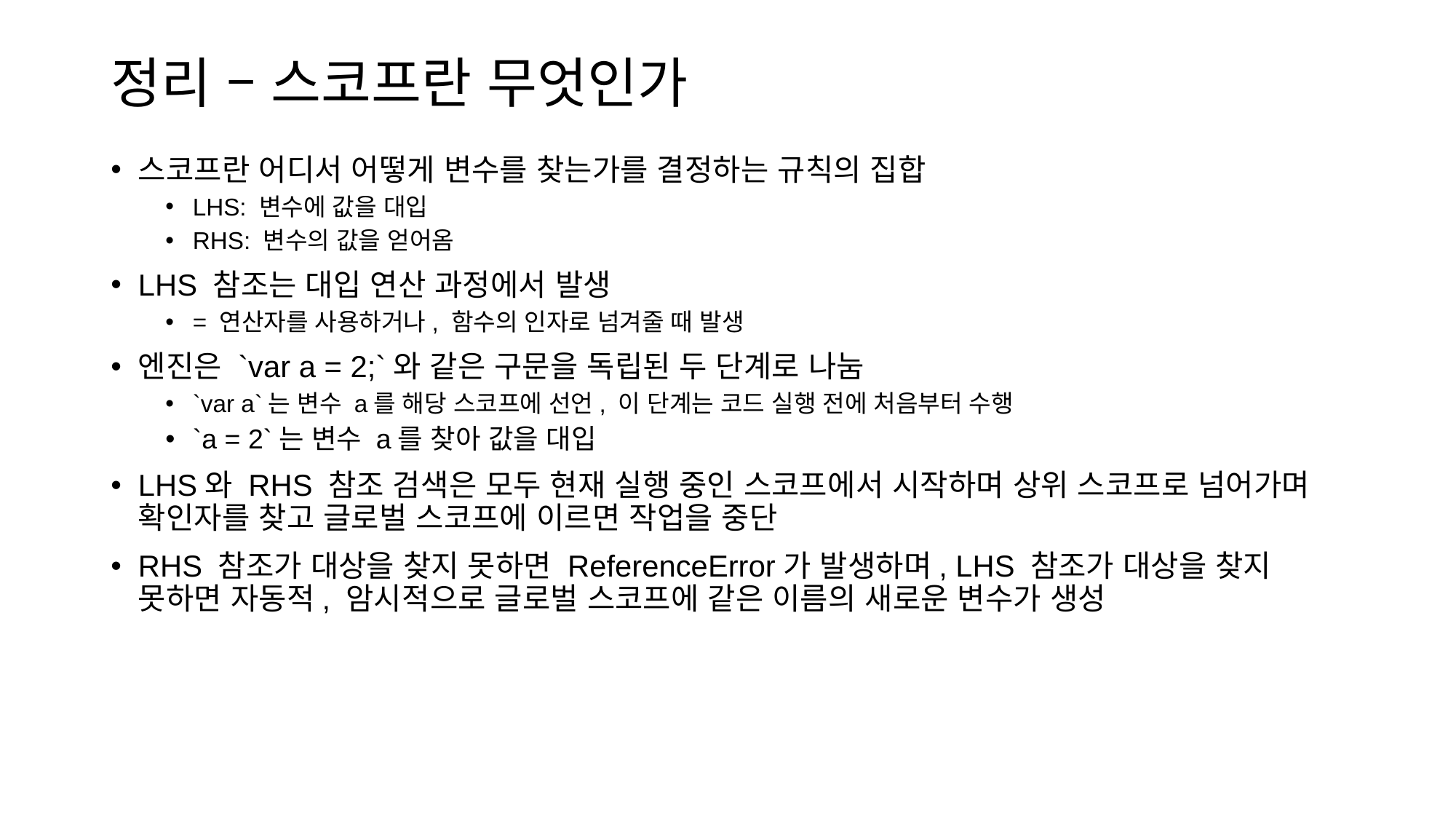

# 정리 – 스코프란 무엇인가
스코프란 어디서 어떻게 변수를 찾는가를 결정하는 규칙의 집합
LHS: 변수에 값을 대입
RHS: 변수의 값을 얻어옴
LHS 참조는 대입 연산 과정에서 발생
= 연산자를 사용하거나, 함수의 인자로 넘겨줄 때 발생
엔진은 `var a = 2;`와 같은 구문을 독립된 두 단계로 나눔
`var a`는 변수 a를 해당 스코프에 선언, 이 단계는 코드 실행 전에 처음부터 수행
`a = 2`는 변수 a를 찾아 값을 대입
LHS와 RHS 참조 검색은 모두 현재 실행 중인 스코프에서 시작하며 상위 스코프로 넘어가며 확인자를 찾고 글로벌 스코프에 이르면 작업을 중단
RHS 참조가 대상을 찾지 못하면 ReferenceError가 발생하며, LHS 참조가 대상을 찾지 못하면 자동적, 암시적으로 글로벌 스코프에 같은 이름의 새로운 변수가 생성